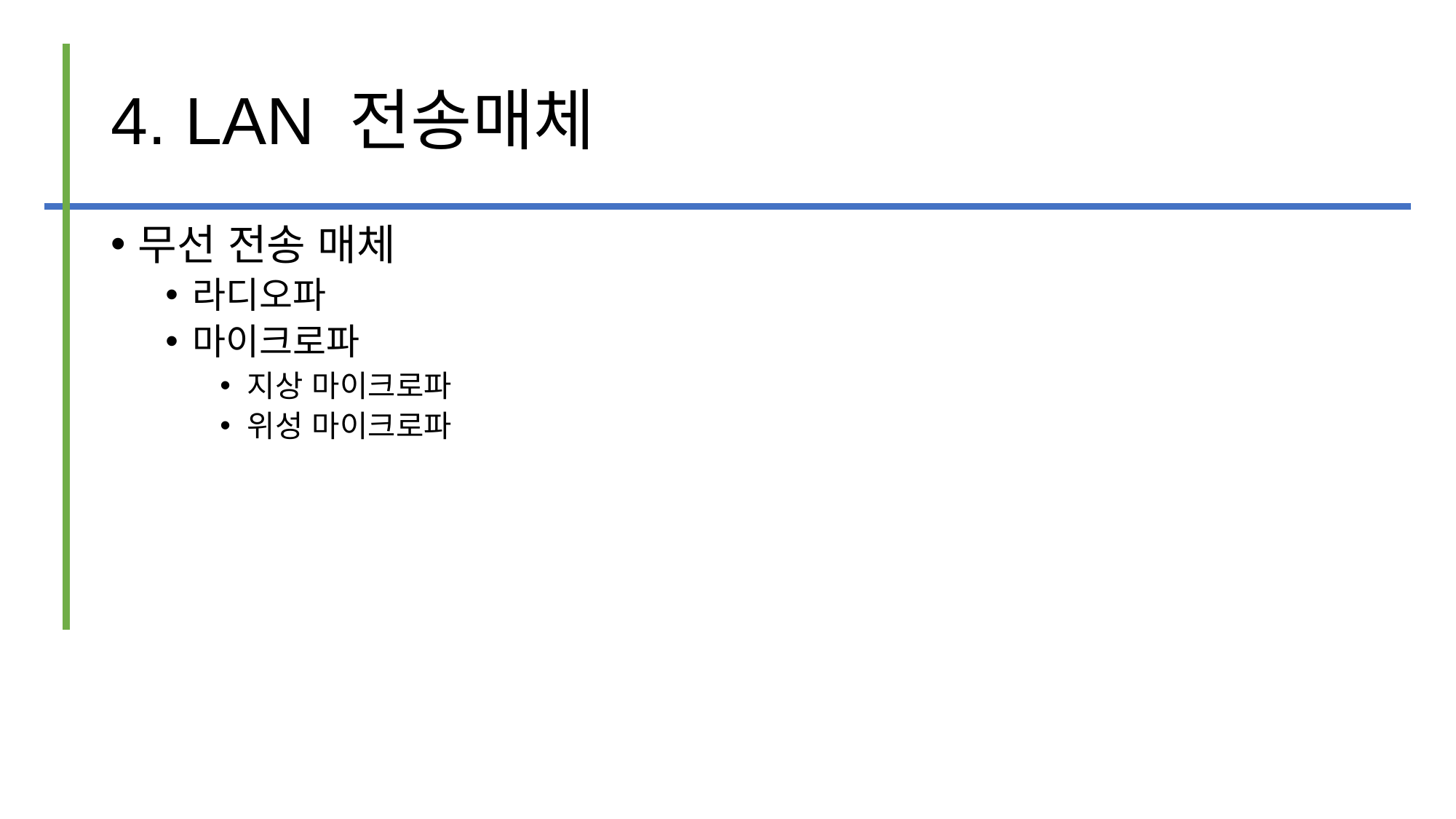

# 4. LAN 전송매체
무선 전송 매체
라디오파
마이크로파
지상 마이크로파
위성 마이크로파